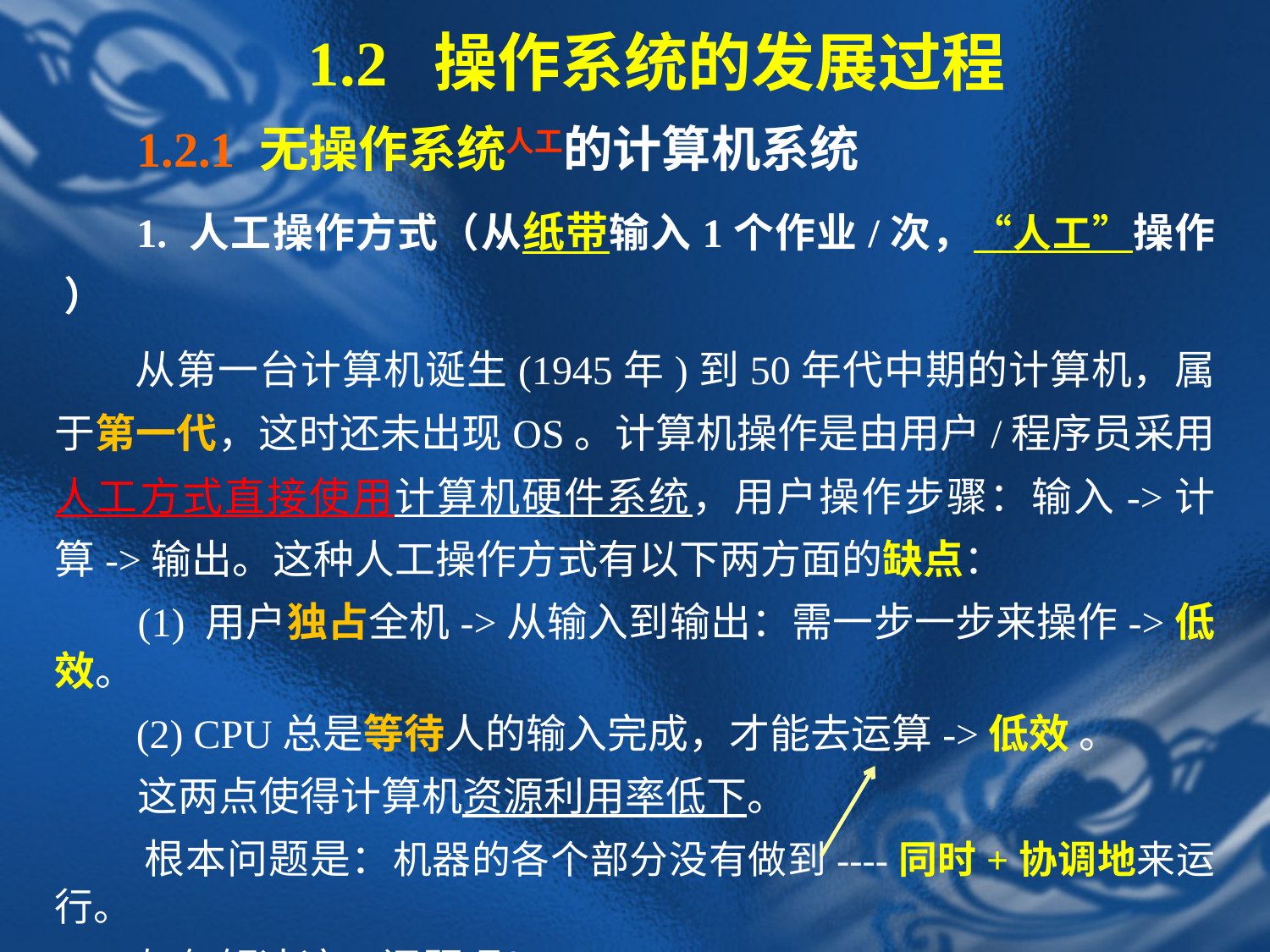

1.2  操作系统的发展过程
1.2.1 无操作系统人工的计算机系统
       1. 人工操作方式（从纸带输入1个作业/次，“人工”操作 ）
       从第一台计算机诞生(1945年)到50年代中期的计算机，属于第一代，这时还未出现OS。计算机操作是由用户/程序员采用人工方式直接使用计算机硬件系统，用户操作步骤：输入->计算->输出。这种人工操作方式有以下两方面的缺点：
        (1) 用户独占全机->从输入到输出：需一步一步来操作->低效。
        (2) CPU总是等待人的输入完成，才能去运算->低效 。
        这两点使得计算机资源利用率低下。
        根本问题是：机器的各个部分没有做到----同时+协调地来运行。
        如何解决这一问题呢？
        解决方法：凡事早做准备。方法：脱机输入。